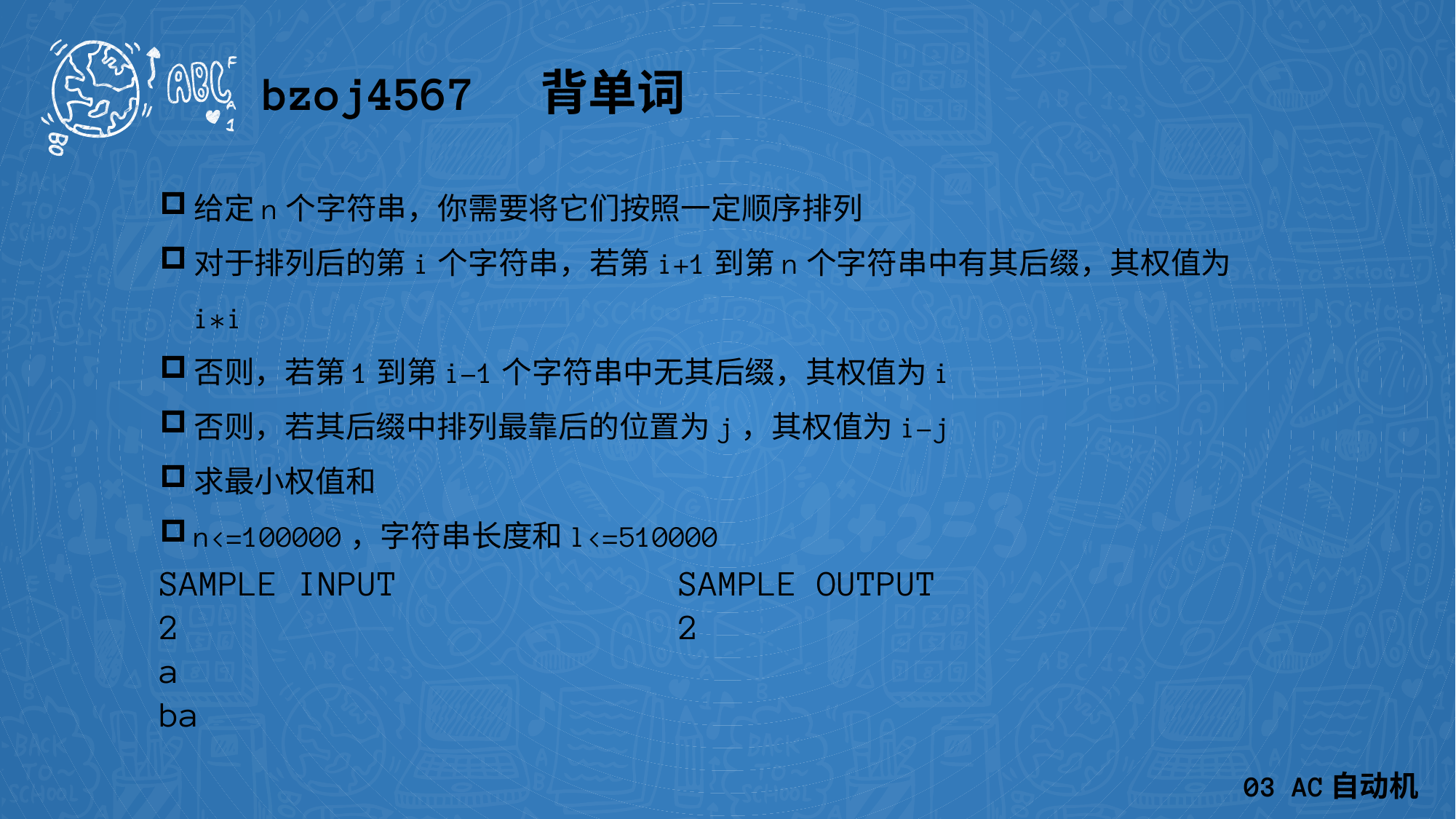

bzoj4567  背单词
给定n个字符串，你需要将它们按照一定顺序排列
对于排列后的第i个字符串，若第i+1到第n个字符串中有其后缀，其权值为i*i
否则，若第1到第i-1个字符串中无其后缀，其权值为i
否则，若其后缀中排列最靠后的位置为j，其权值为i-j
求最小权值和
n<=100000，字符串长度和l<=510000
SAMPLE INPUT
2
a
ba
SAMPLE OUTPUT
2
03 AC自动机